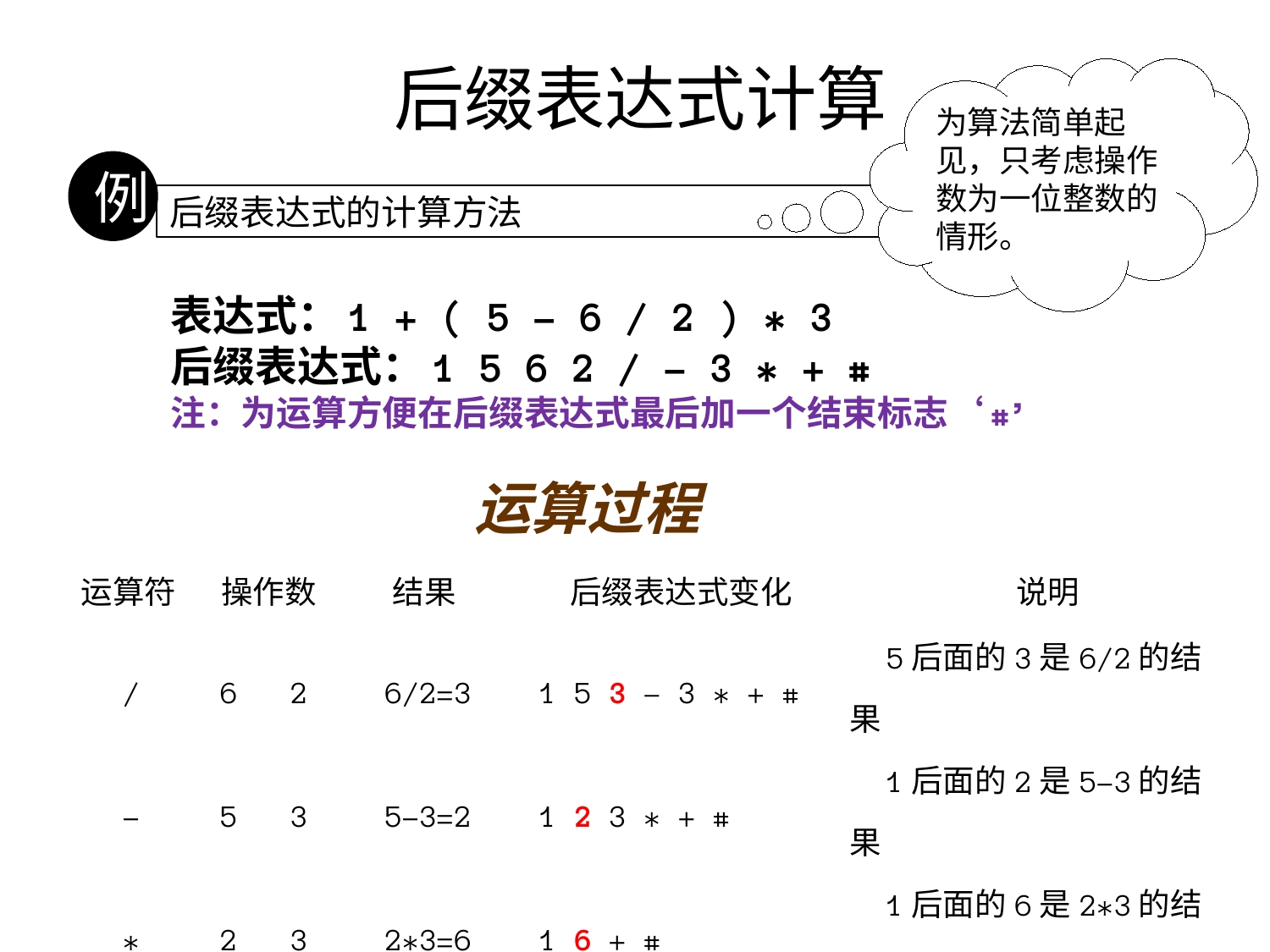

# 后缀表达式计算
为算法简单起见，只考虑操作数为一位整数的情形。
例
后缀表达式的计算方法
表达式：1 + ( 5 - 6 / 2 ) * 3
后缀表达式：1 5 6 2 / - 3 * + #
注：为运算方便在后缀表达式最后加一个结束标志‘#’

运算过程
| 运算符 | 操作数 |  | 结果 | 后缀表达式变化 | 说明 |
| --- | --- | --- | --- | --- | --- |
| / | 6 | 2 | 6/2=3 | 1 5 3 – 3 \* + # | 5后面的3是6/2的结果 |
| - | 5 | 3 | 5-3=2 | 1 2 3 \* + # | 1后面的2是5-3的结果 |
| \* | 2 | 3 | 2\*3=6 | 1 6 + # | 1后面的6是2\*3的结果 |
| + | 1 | 6 | 7 | 7# | 7是1+6的结果 |
60